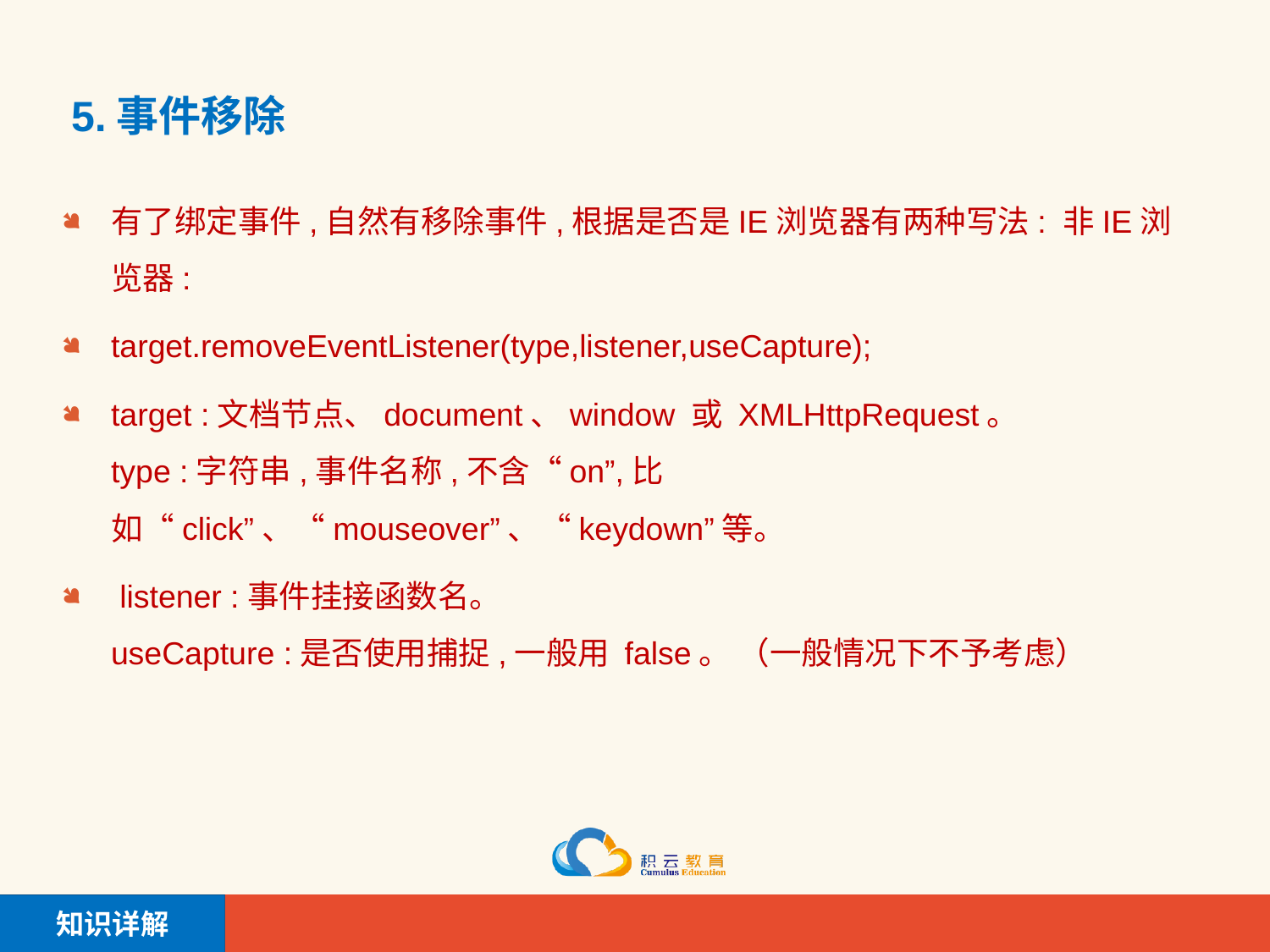

# 5.事件移除
有了绑定事件,自然有移除事件,根据是否是IE浏览器有两种写法: 非IE浏览器:
target.removeEventListener(type,listener,useCapture);
target :文档节点、document、window 或 XMLHttpRequest。
type :字符串,事件名称,不含“on”,比如“click”、“mouseover”、“keydown”等。
 listener :事件挂接函数名。
useCapture :是否使用捕捉,一般用 false。 （一般情况下不予考虑）